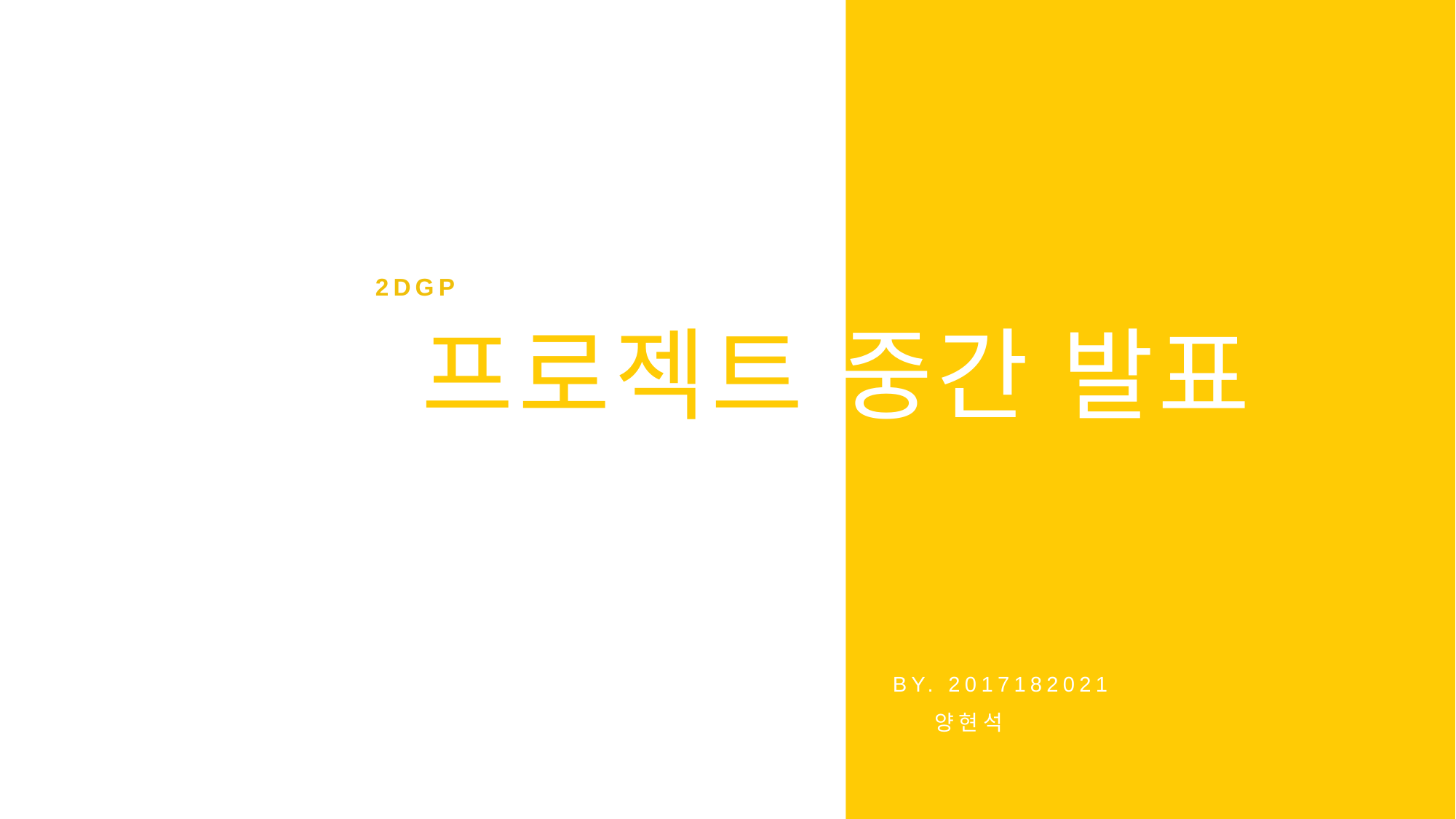

2DGP

 프로젝트 중간 발표
BY. 2017182021
    양현석